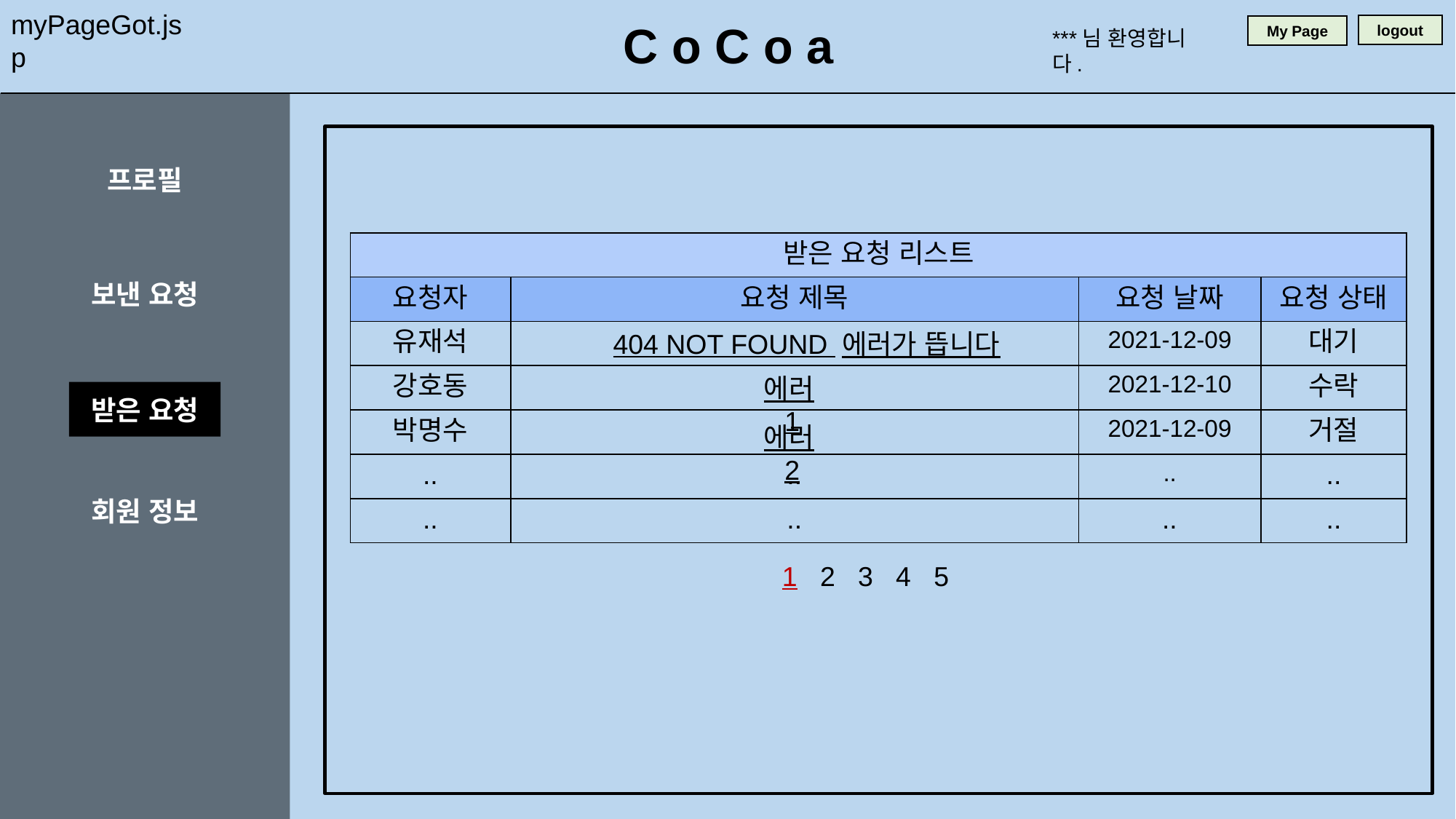

myPageGot.jsp
C o C o a
logout
My Page
***님 환영합니다.

프로필
| 받은 요청 리스트 | 받은 요청 리스트 |  |  |
| --- | --- | --- | --- |
| 요청자 | 요청 제목 | 요청 날짜 | 요청 상태 |
| 유재석 |  | 2021-12-09 | 대기 |
| 강호동 |  | 2021-12-10 | 수락 |
| 박명수 |  | 2021-12-09 | 거절 |
| .. | .. | .. | .. |
| .. | .. | .. | .. |
보낸 요청
404 NOT FOUND 에러가 뜹니다
에러1
받은 요청
에러2
회원 정보
1   2   3   4   5